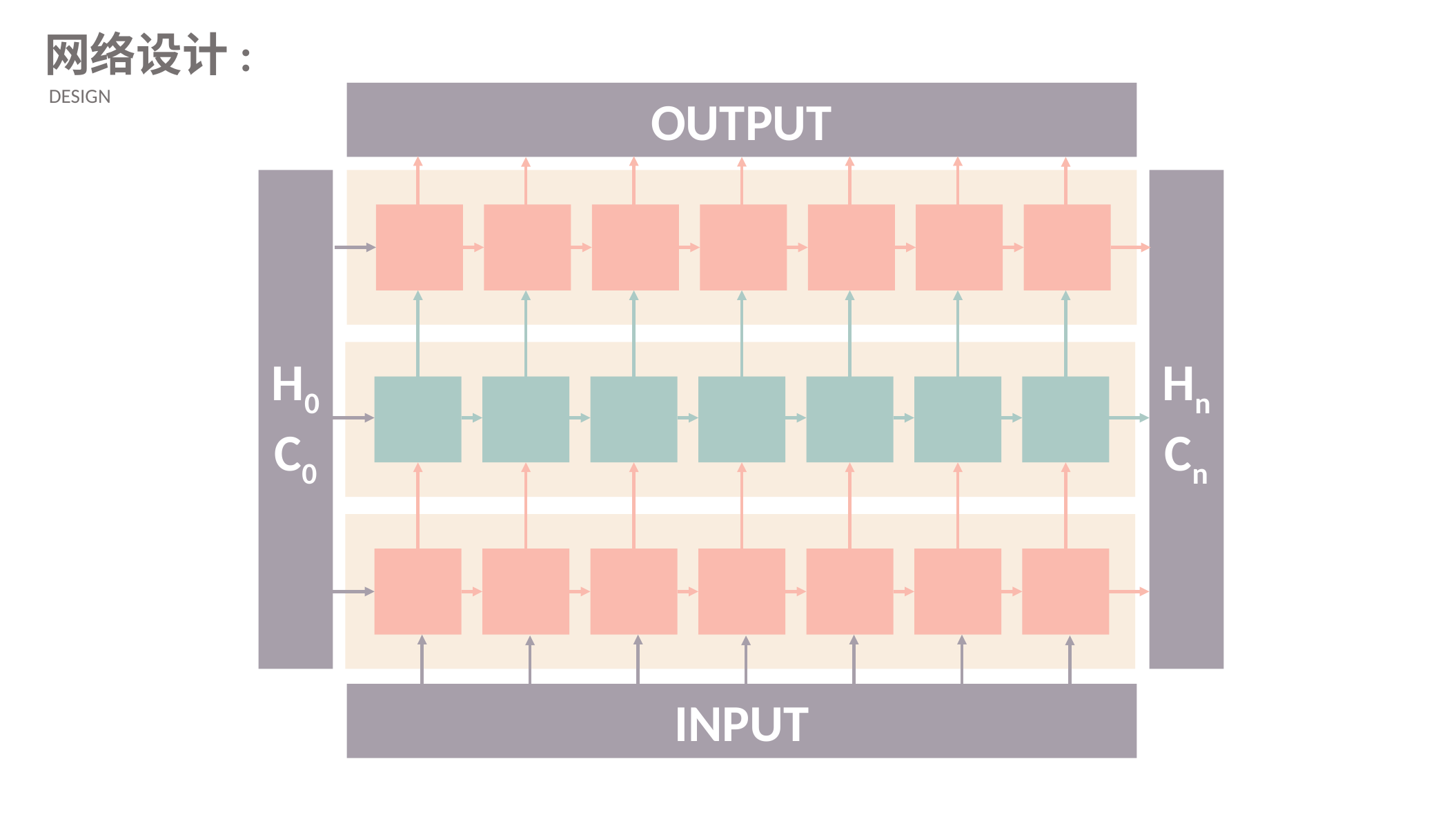

网络设计:
 DESIGN
OUTPUT
H0
C0

HnCn

INPUT